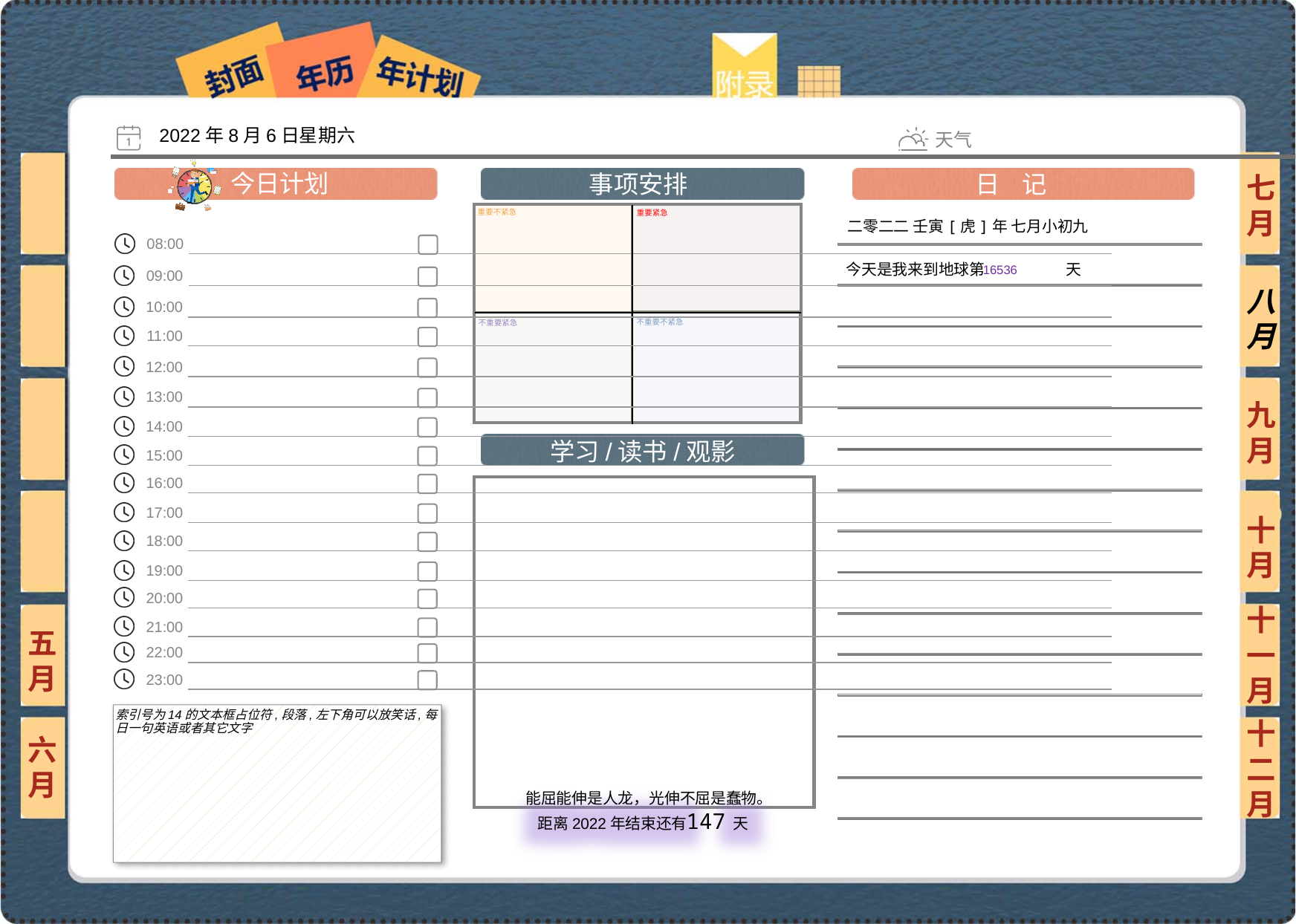

2022年8月6日星期六
七月
二零二二 壬寅[虎]年 七月小初九
16536
八月
九月
十月
十一月
五月
索引号为14的文本框占位符,段落,左下角可以放笑话,每日一句英语或者其它文字
六月
十二月
147
 能屈能伸是人龙，光伸不屈是蠢物。